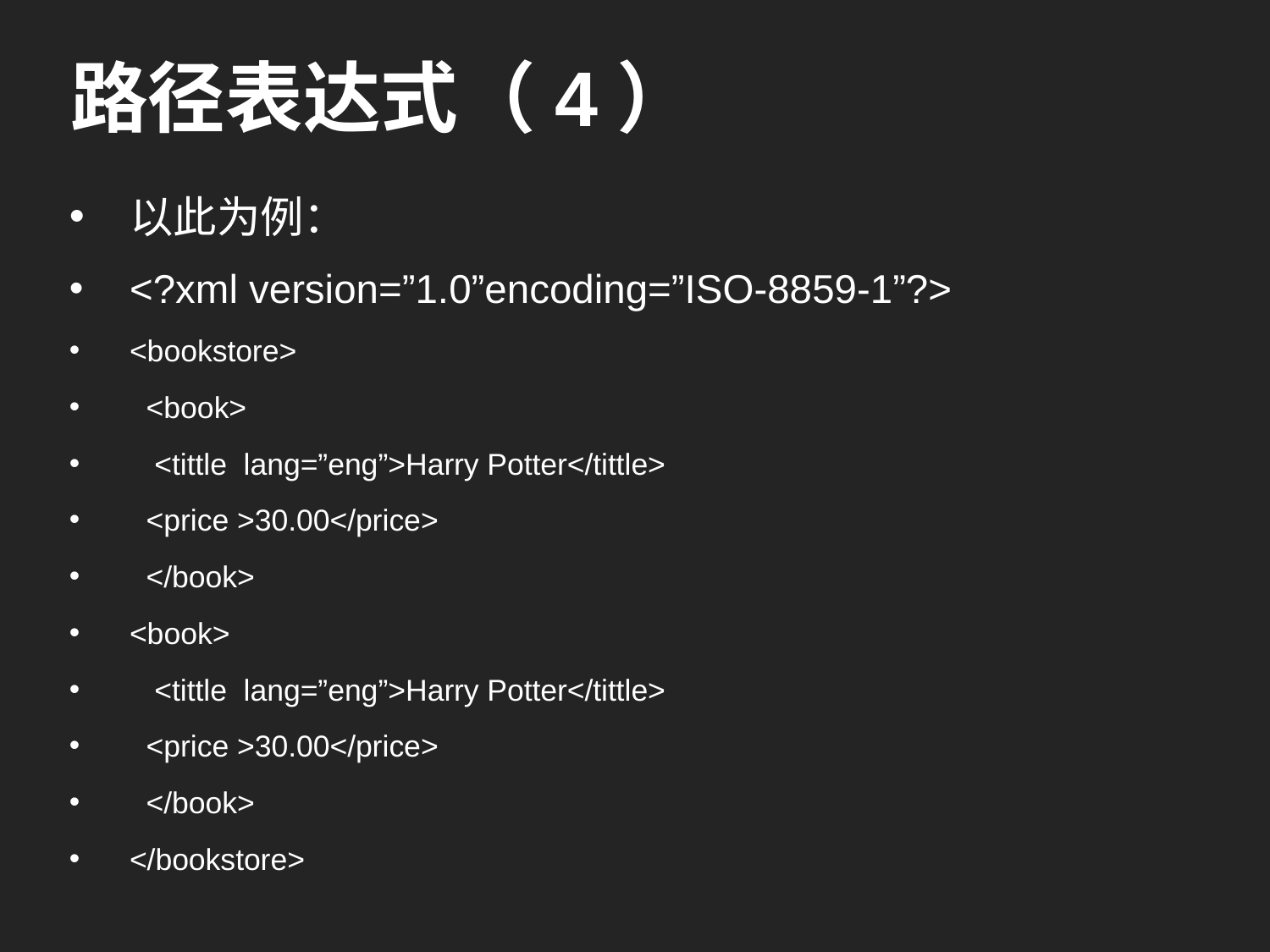

# 路径表达式（4）
以此为例：
<?xml version=”1.0”encoding=”ISO-8859-1”?>
<bookstore>
  <book>
   <tittle  lang=”eng”>Harry Potter</tittle>
  <price >30.00</price>
  </book>
<book>
   <tittle  lang=”eng”>Harry Potter</tittle>
  <price >30.00</price>
  </book>
</bookstore>